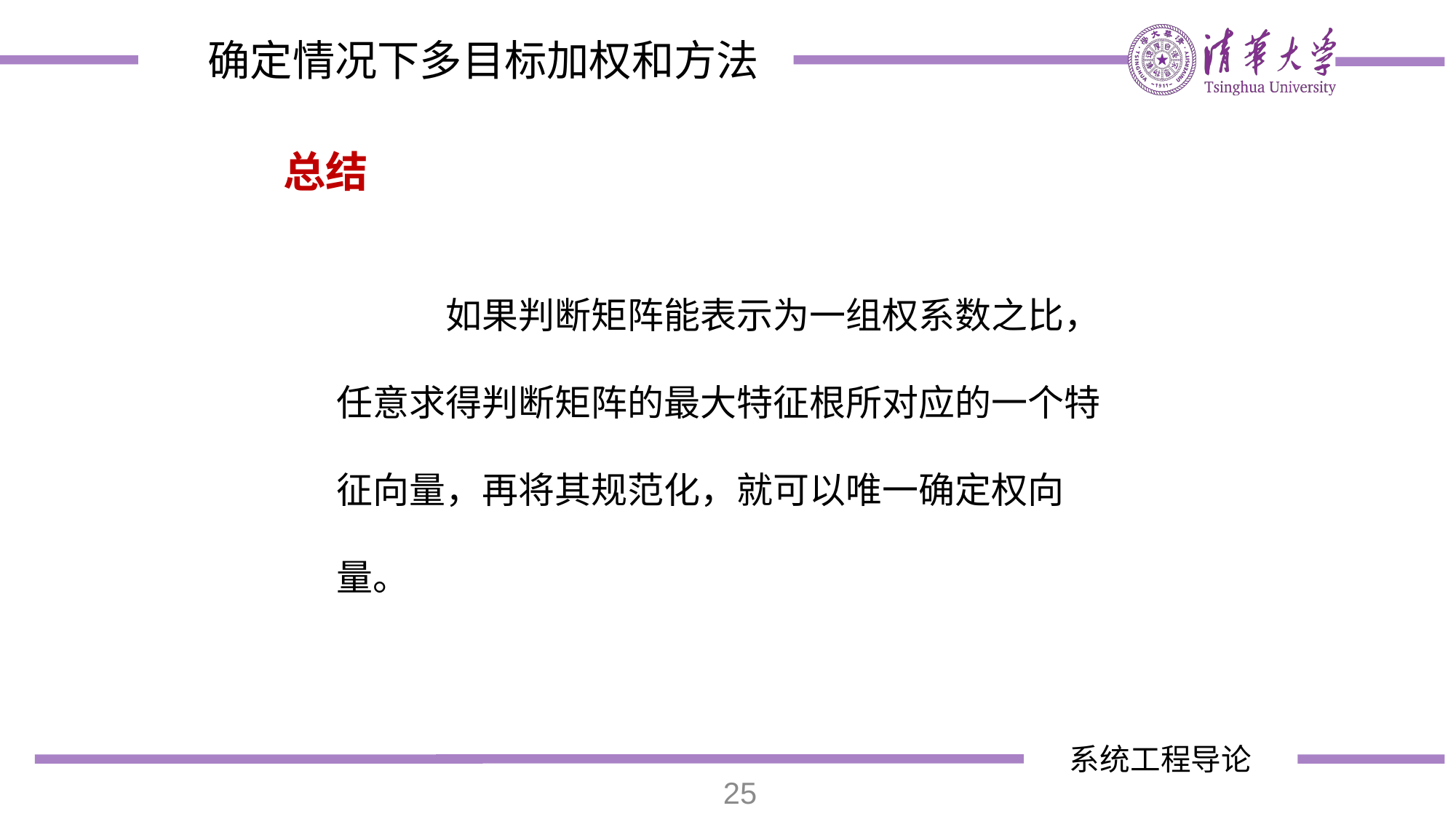

总结
	如果判断矩阵能表示为一组权系数之比，任意求得判断矩阵的最大特征根所对应的一个特征向量，再将其规范化，就可以唯一确定权向量。